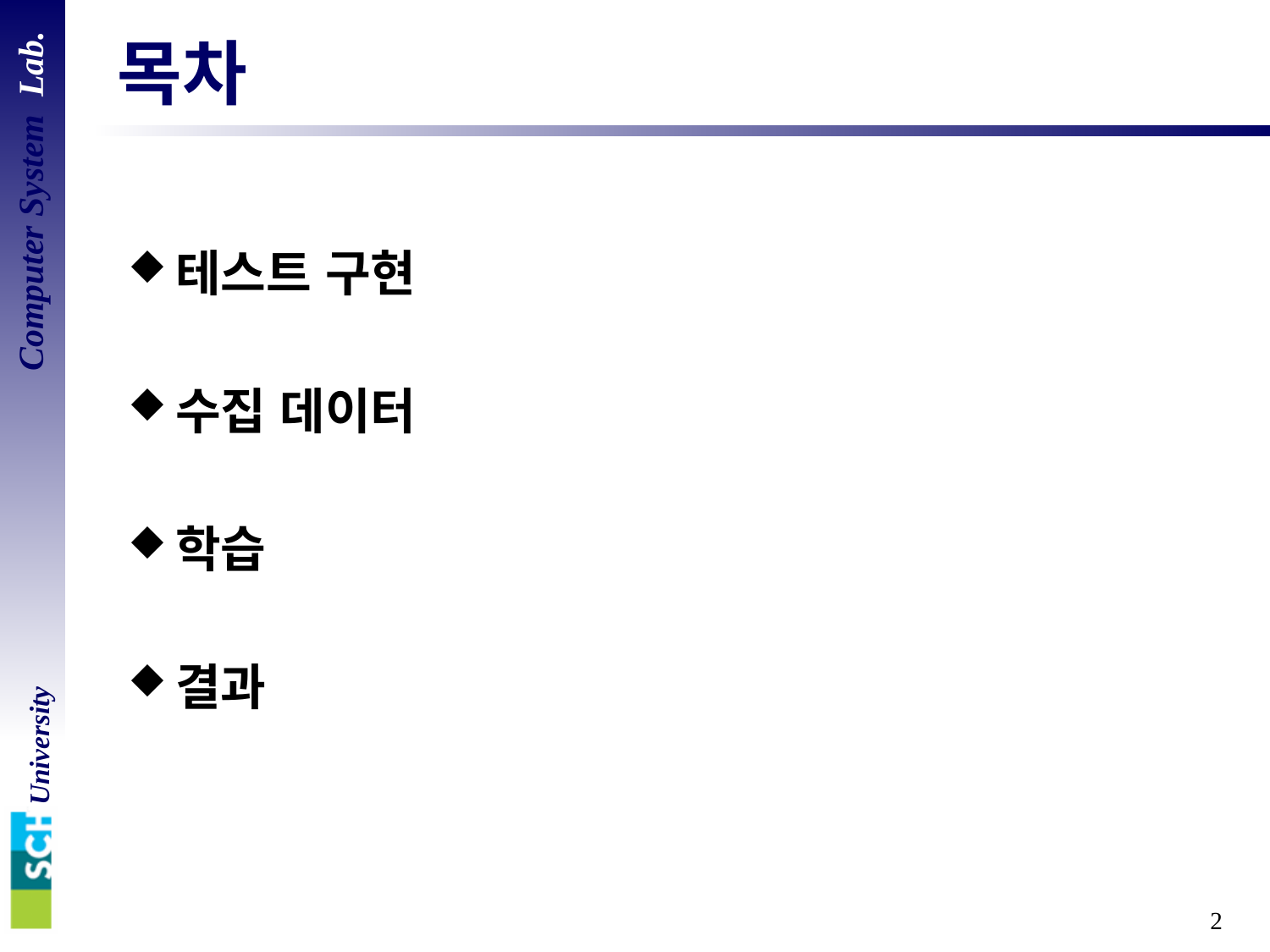

# 목차

테스트 구현

수집 데이터

학습

결과